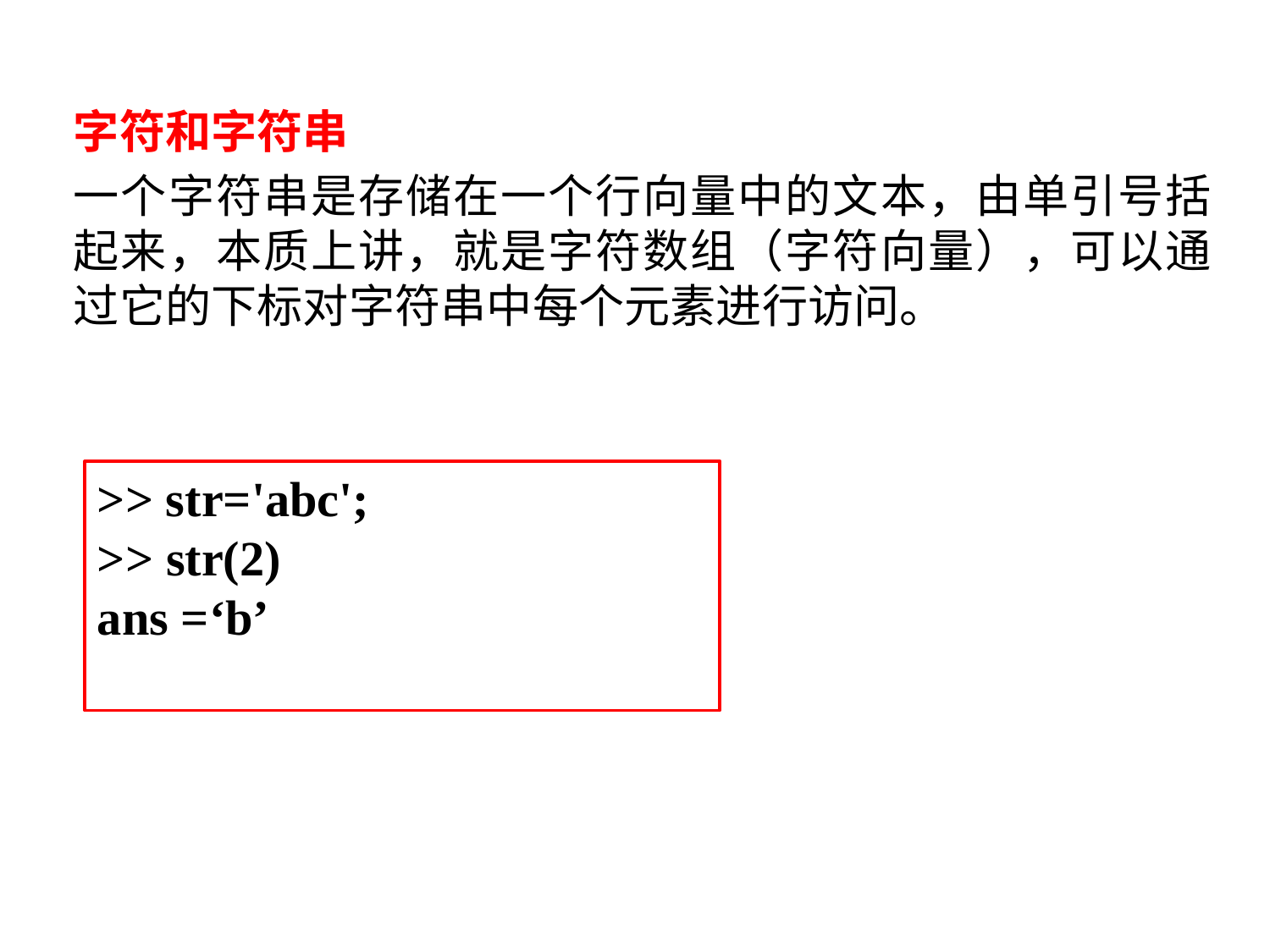

字符和字符串
一个字符串是存储在一个行向量中的文本，由单引号括起来，本质上讲，就是字符数组（字符向量），可以通过它的下标对字符串中每个元素进行访问。
>> str='abc';
>> str(2)
ans =‘b’